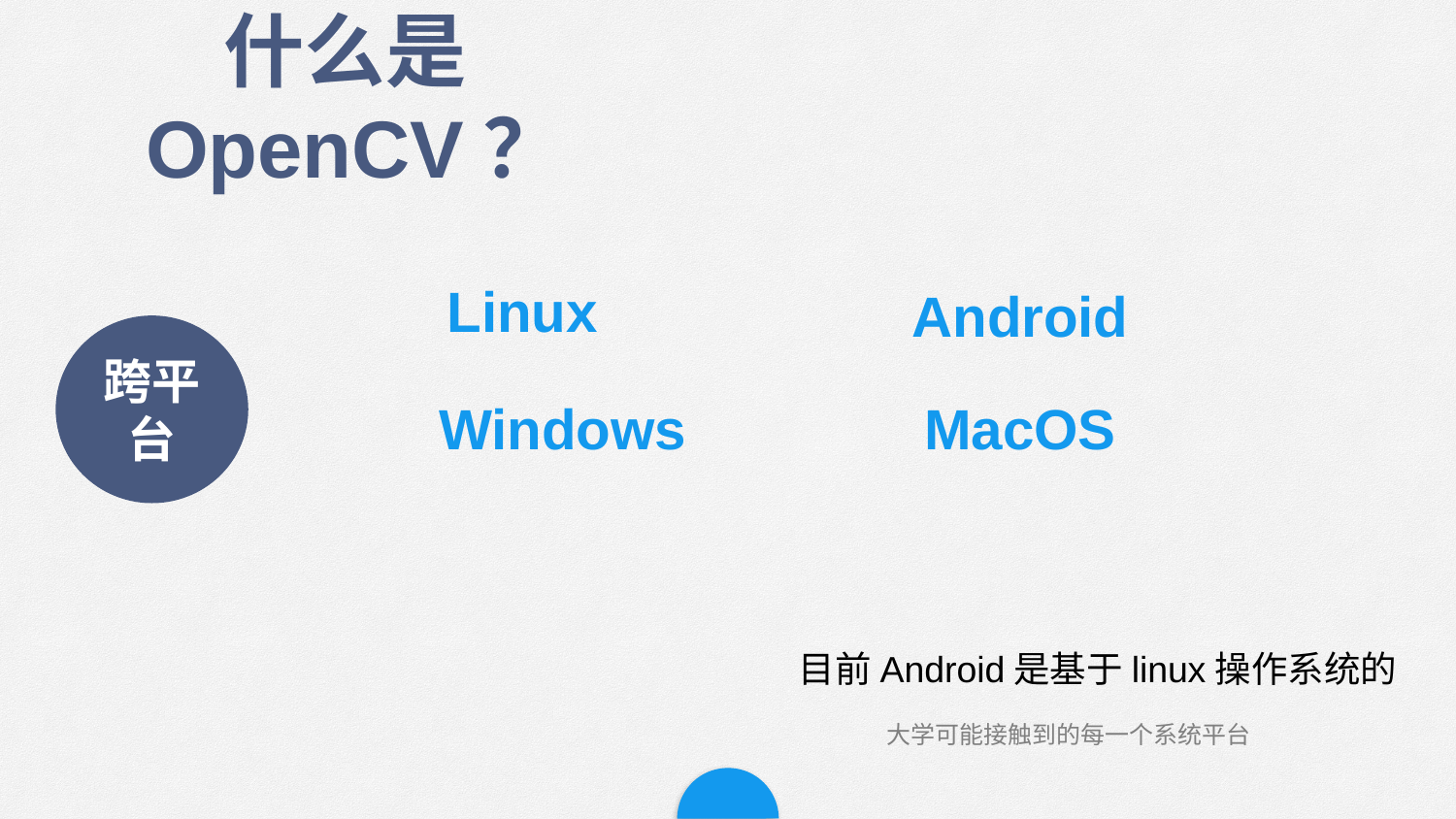

什么是OpenCV？
Linux
Android
跨平台
MacOS
Windows
目前Android是基于linux操作系统的
大学可能接触到的每一个系统平台
6